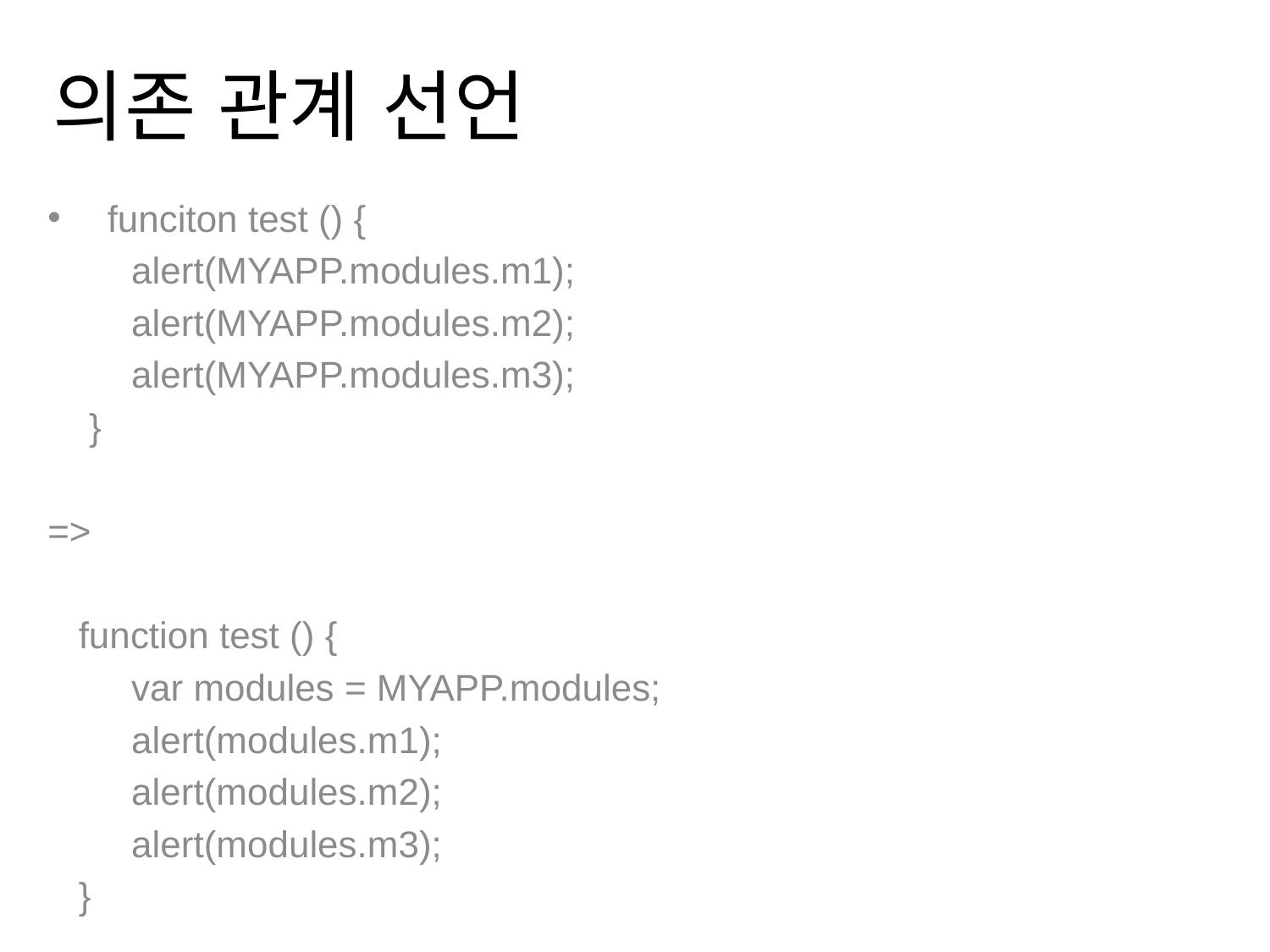

# 의존 관계 선언
funciton test () {
		alert(MYAPP.modules.m1);
		alert(MYAPP.modules.m2);
		alert(MYAPP.modules.m3);
    }

=>

   function test () {
		var modules = MYAPP.modules;
		alert(modules.m1);
		alert(modules.m2);
		alert(modules.m3);
   }